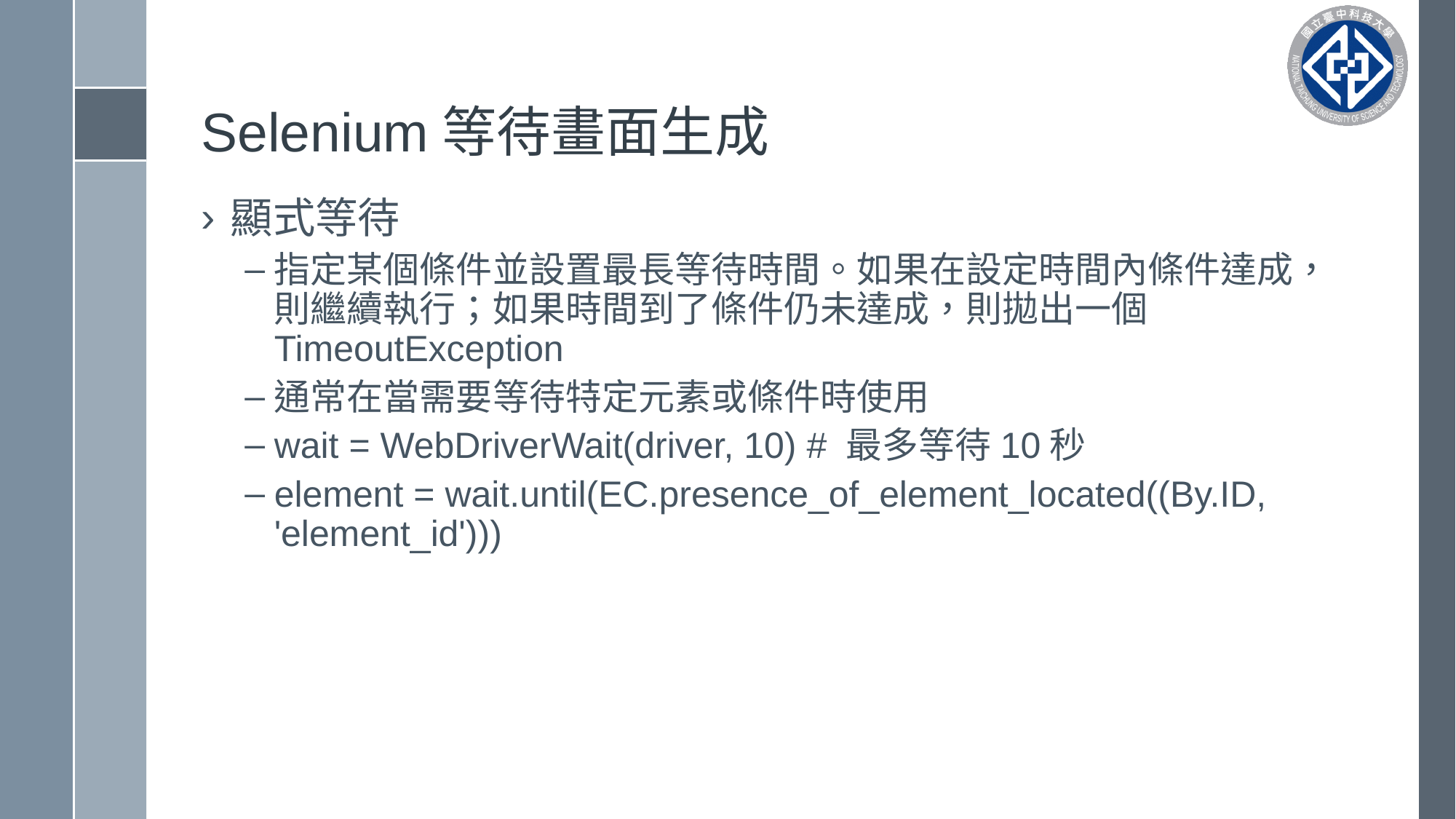

# Selenium等待畫面生成
顯式等待
指定某個條件並設置最長等待時間。如果在設定時間內條件達成，則繼續執行；如果時間到了條件仍未達成，則拋出一個 TimeoutException
通常在當需要等待特定元素或條件時使用
wait = WebDriverWait(driver, 10) # 最多等待10秒
element = wait.until(EC.presence_of_element_located((By.ID, 'element_id')))